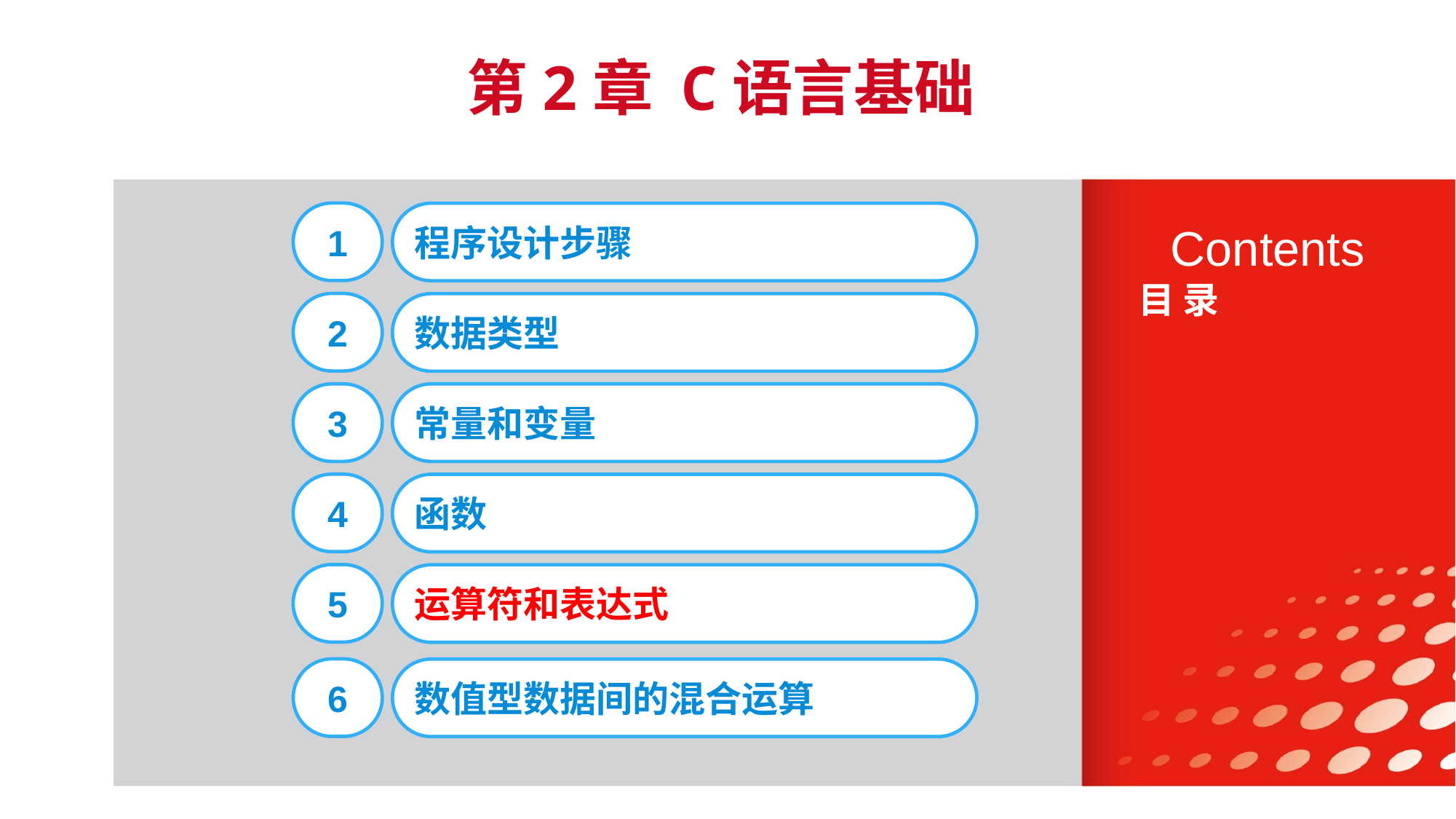

E6636B02012BD195C019CE06C16E30F4C33D02E32711A616D0819A1A3DEC08F98FFCE503BC41BA966B45D6F0472B73A72FC0F2BE2AA537FE6A04217657FCC2FDBF2DB6715F2B3FB871C24A61410
第2章 C语言基础
1
程序设计步骤
2
数据类型
3
常量和变量
4
函数
5
运算符和表达式
6
数值型数据间的混合运算